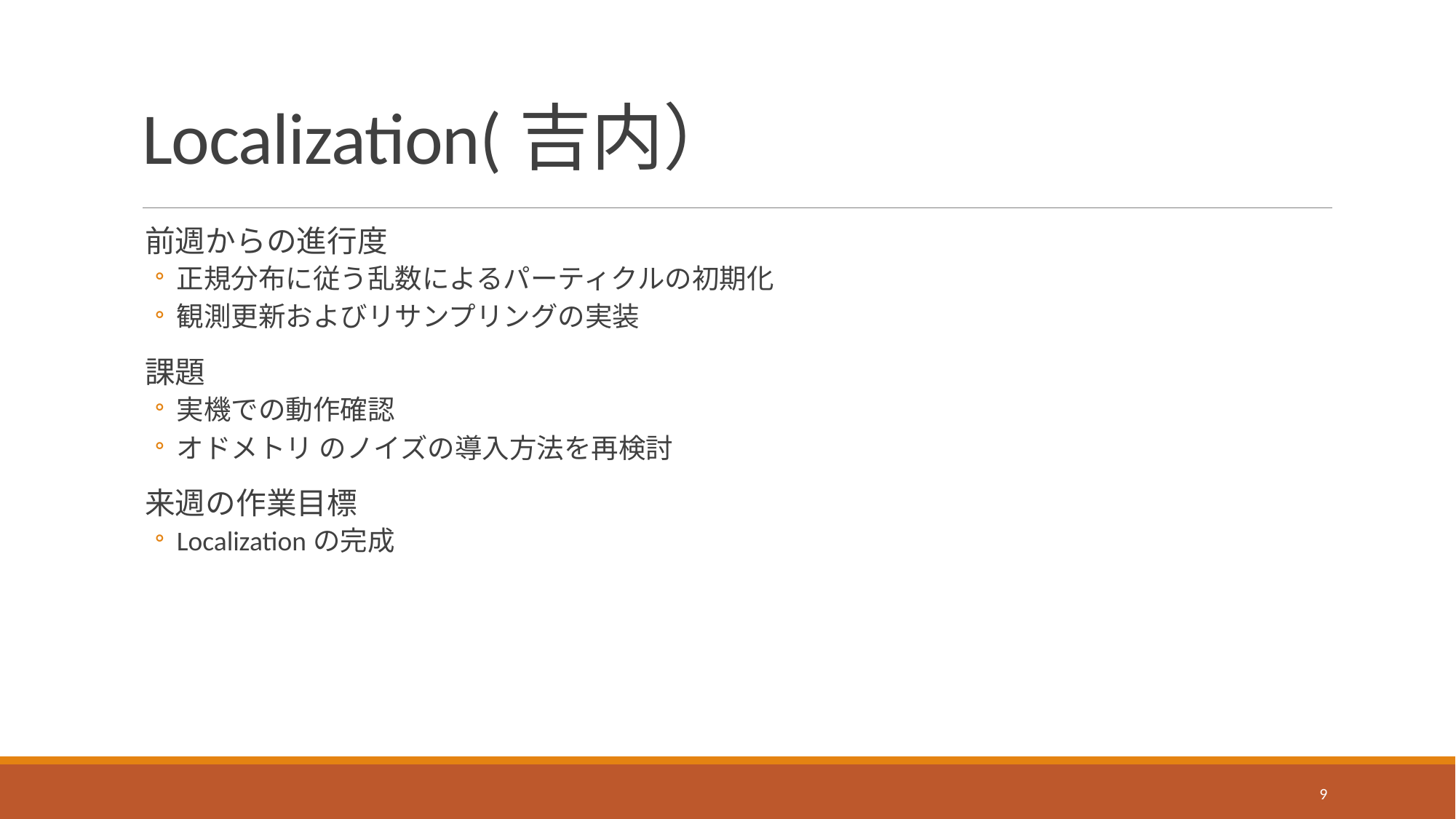

# Localization(吉内）
 前週からの進行度
正規分布に従う乱数によるパーティクルの初期化
観測更新およびリサンプリングの実装
 課題
実機での動作確認
オドメトリ のノイズの導入方法を再検討
 来週の作業目標
Localizationの完成

9